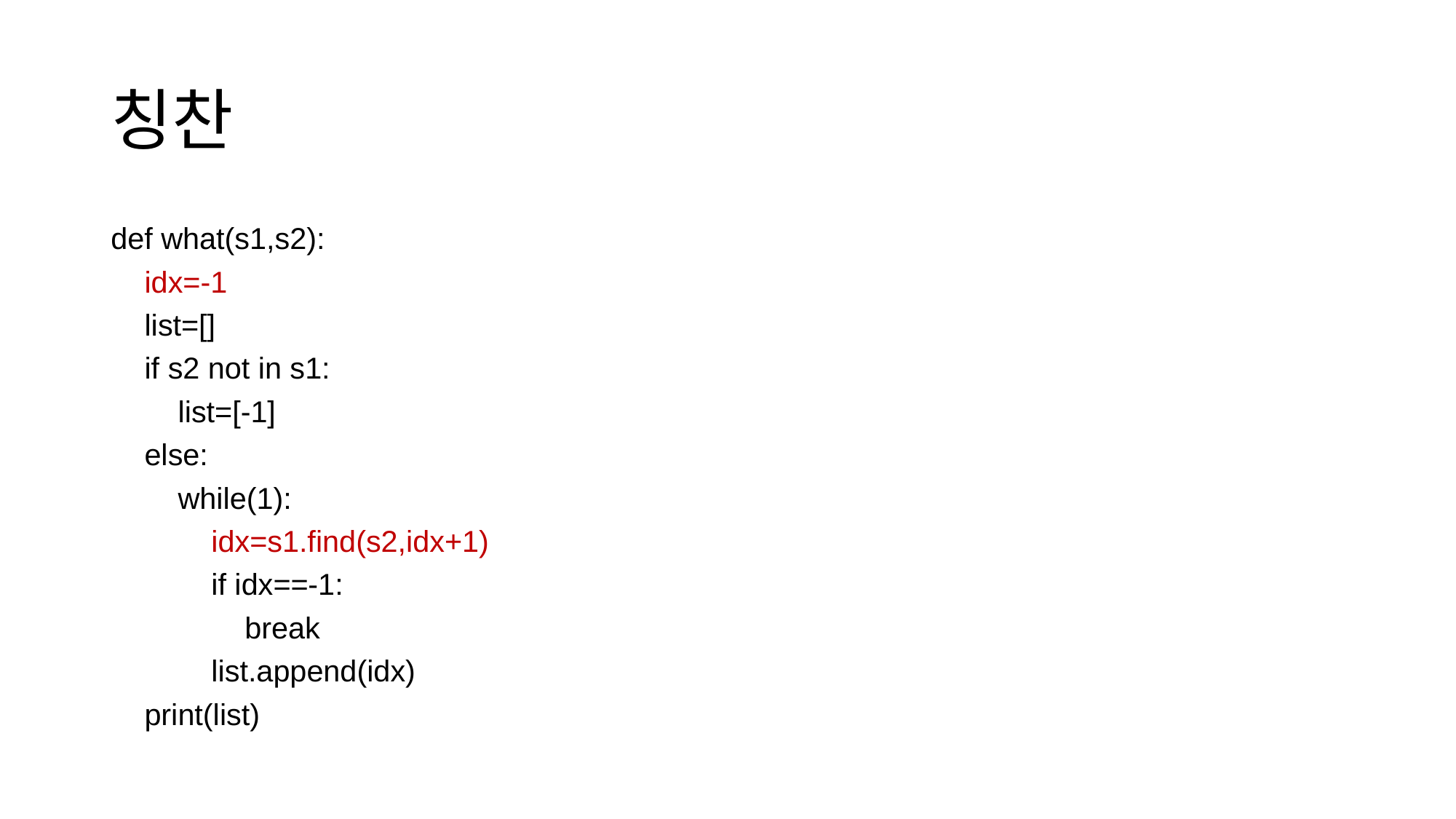

# 칭찬
def what(s1,s2):
    idx=-1
    list=[]
    if s2 not in s1:
        list=[-1]
    else:
        while(1):
            idx=s1.find(s2,idx+1)
            if idx==-1:
                break
            list.append(idx)
    print(list)